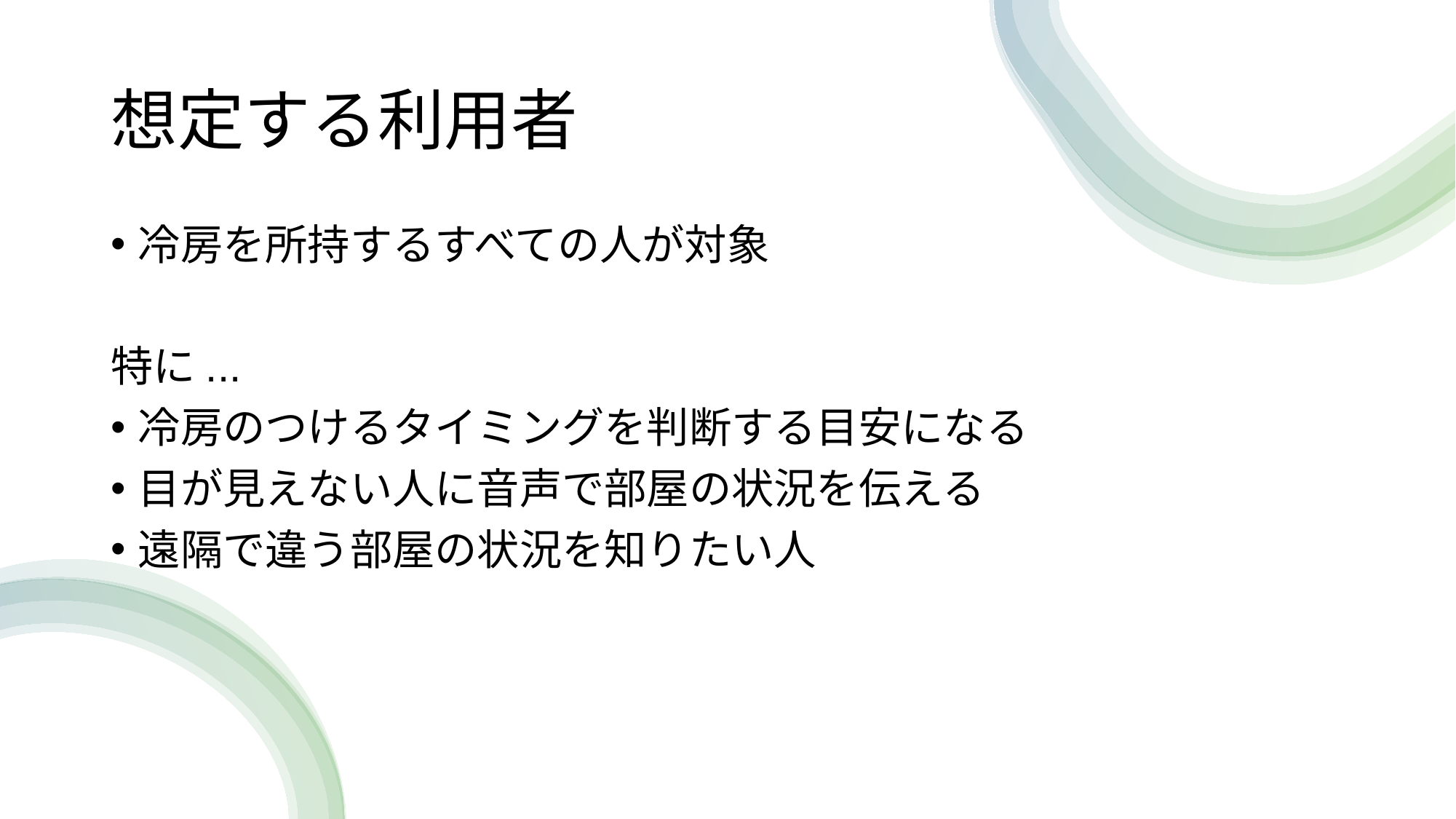

# 想定する利用者
冷房を所持するすべての人が対象

特に...
冷房のつけるタイミングを判断する目安になる
目が見えない人に音声で部屋の状況を伝える
遠隔で違う部屋の状況を知りたい人